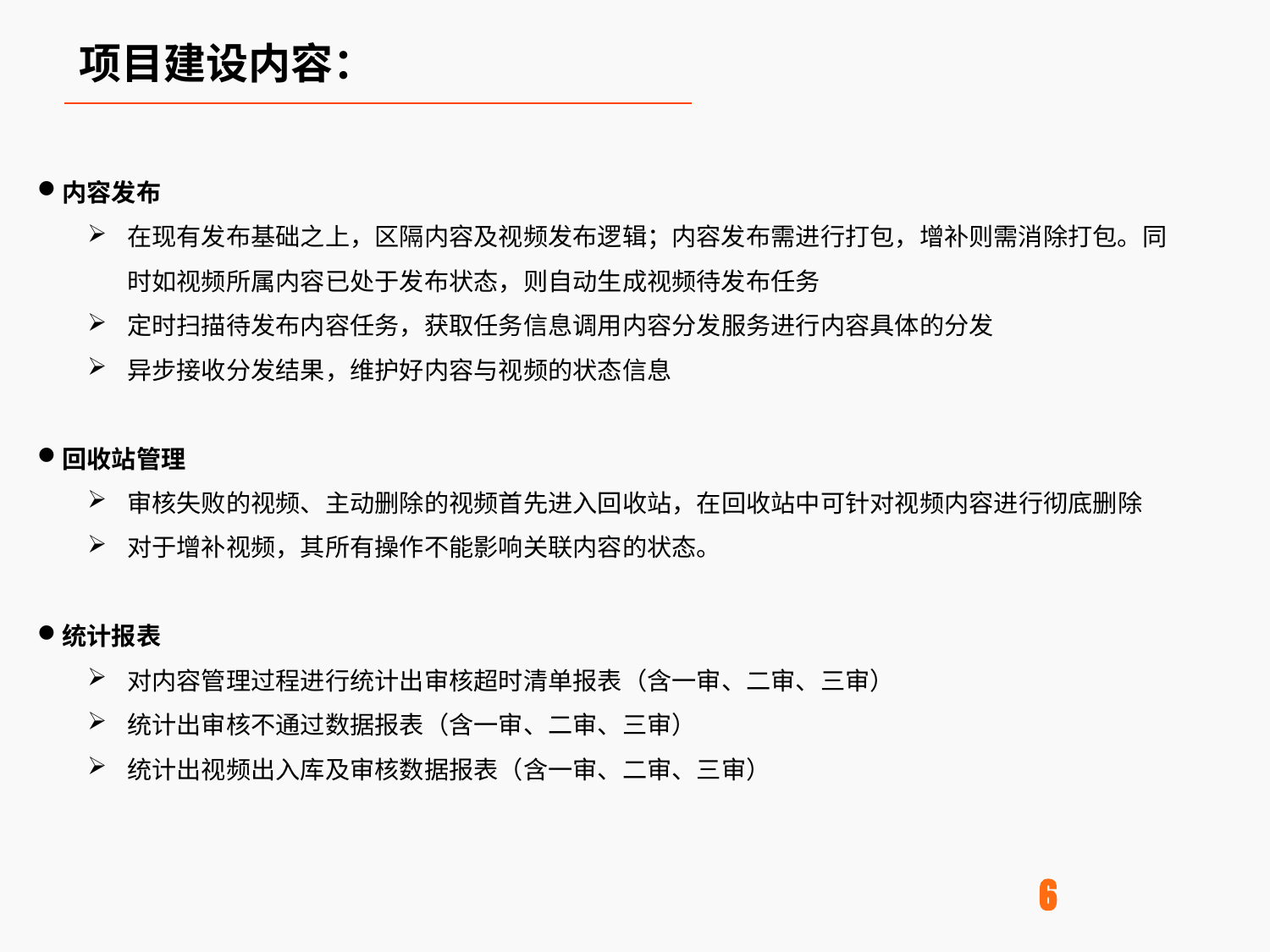

项目建设内容：
内容发布
在现有发布基础之上，区隔内容及视频发布逻辑；内容发布需进行打包，增补则需消除打包。同时如视频所属内容已处于发布状态，则自动生成视频待发布任务
定时扫描待发布内容任务，获取任务信息调用内容分发服务进行内容具体的分发
异步接收分发结果，维护好内容与视频的状态信息

回收站管理
审核失败的视频、主动删除的视频首先进入回收站，在回收站中可针对视频内容进行彻底删除
对于增补视频，其所有操作不能影响关联内容的状态。

统计报表
对内容管理过程进行统计出审核超时清单报表（含一审、二审、三审）
统计出审核不通过数据报表（含一审、二审、三审）
统计出视频出入库及审核数据报表（含一审、二审、三审）